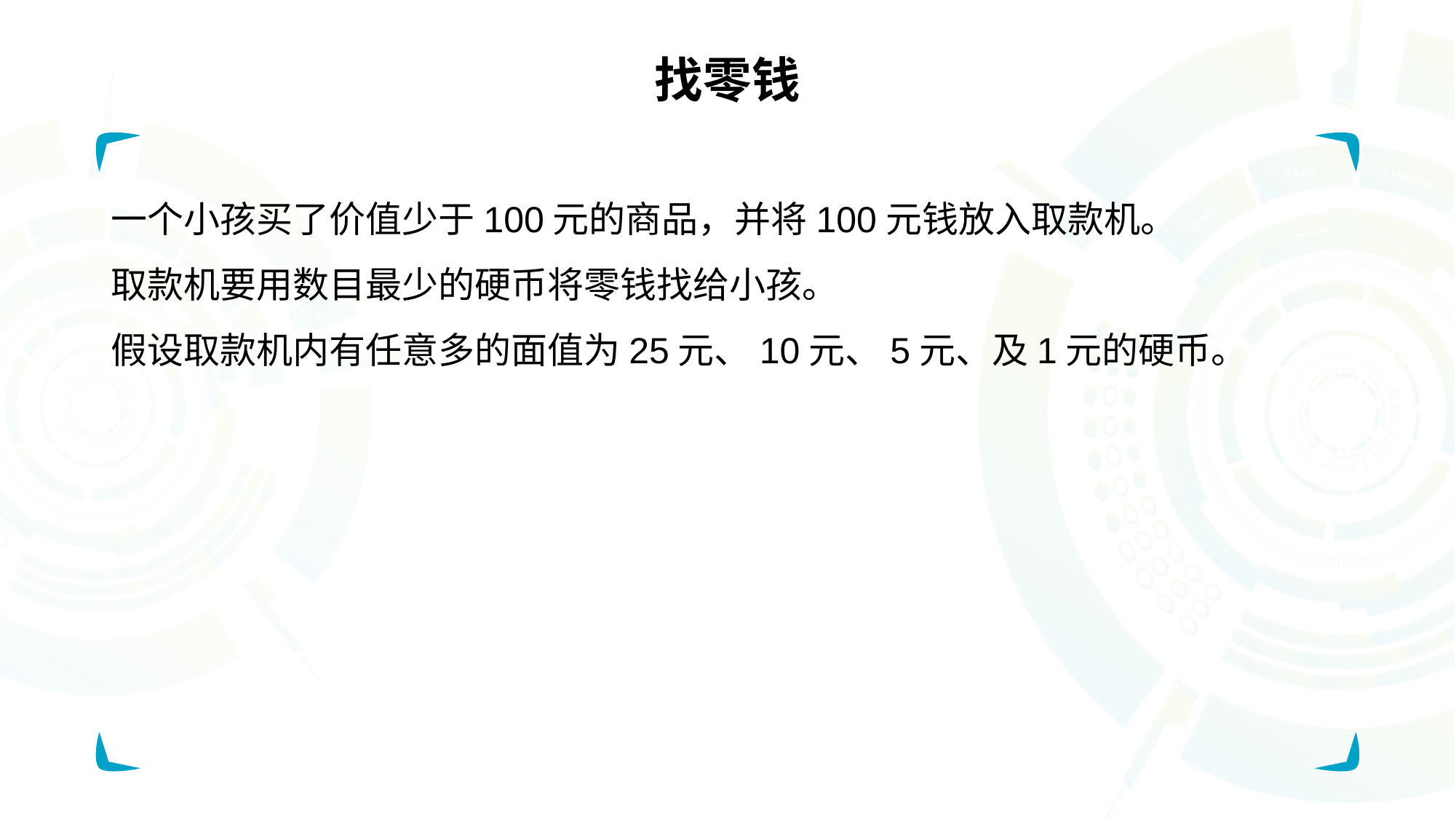

# 找零钱

一个小孩买了价值少于100元的商品，并将100元钱放入取款机。
取款机要用数目最少的硬币将零钱找给小孩。
假设取款机内有任意多的面值为25元、10元、5元、及1元的硬币。